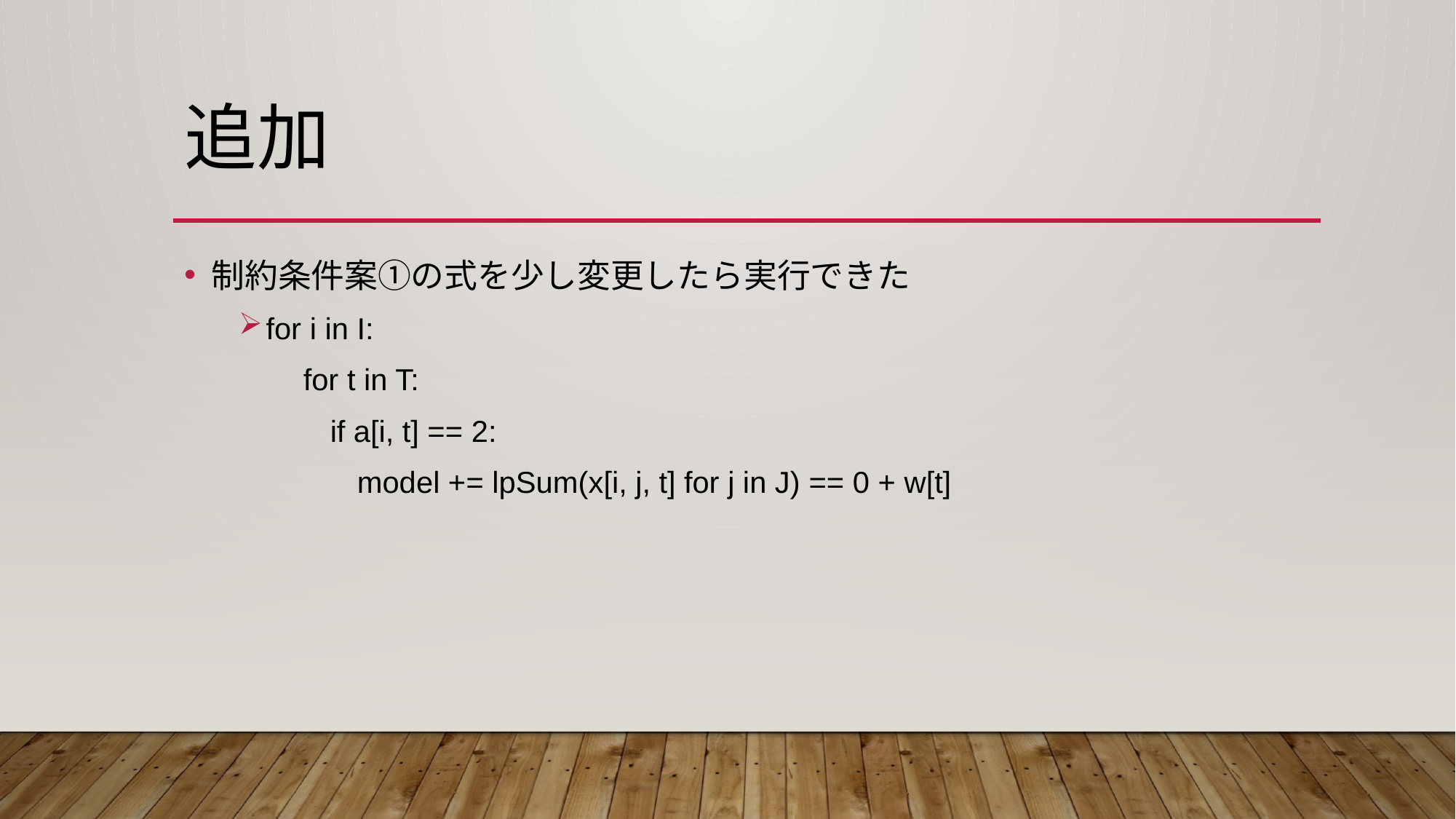

# 追加
制約条件案①の式を少し変更したら実行できた
for i in I:
　    for t in T:
　        if a[i, t] == 2:
　            model += lpSum(x[i, j, t] for j in J) == 0 + w[t]